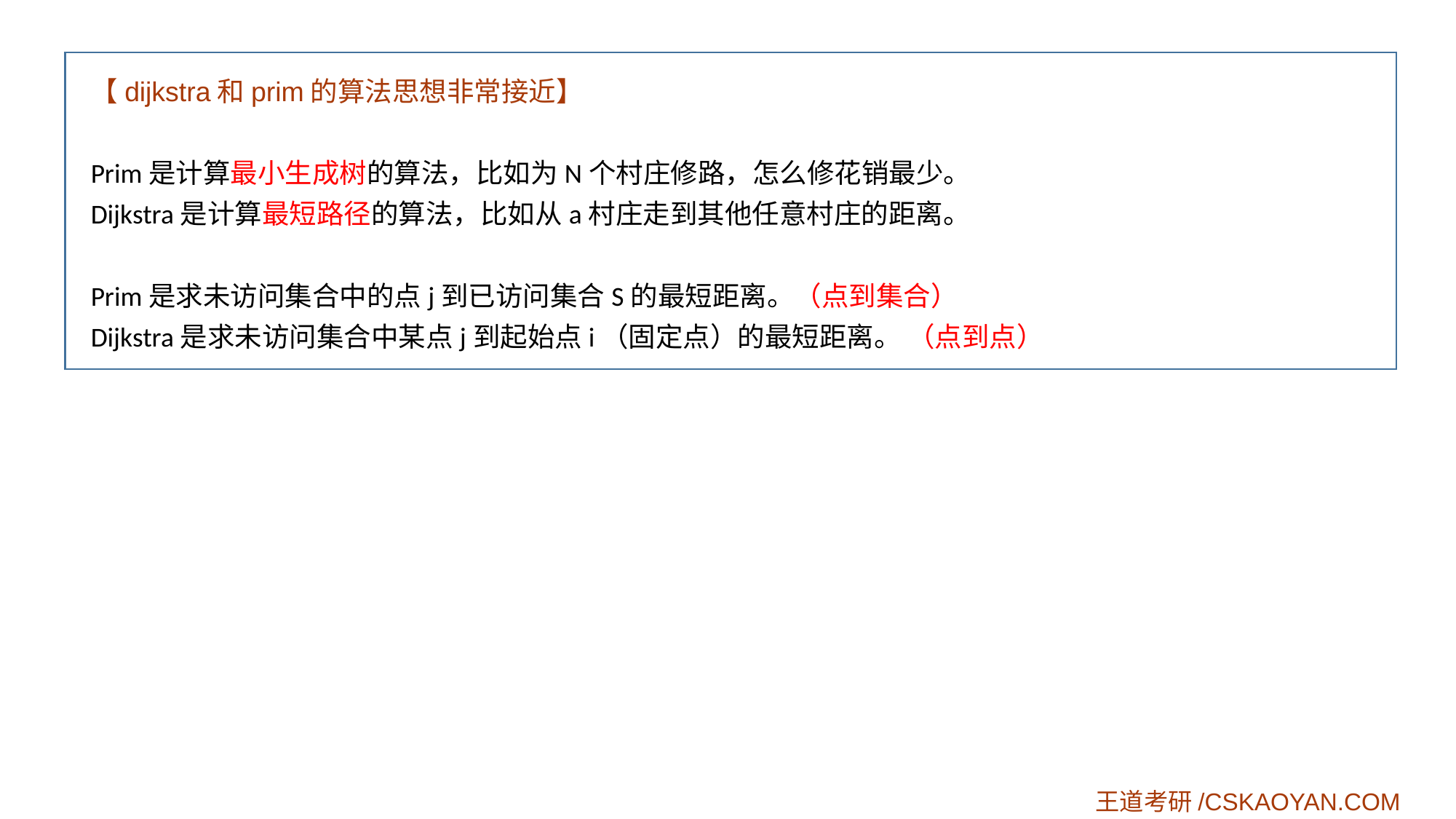

【dijkstra和prim的算法思想非常接近】

Prim是计算最小生成树的算法，比如为N个村庄修路，怎么修花销最少。
Dijkstra是计算最短路径的算法，比如从a村庄走到其他任意村庄的距离。

Prim是求未访问集合中的点j到已访问集合S的最短距离。（点到集合）
Dijkstra是求未访问集合中某点j到起始点i（固定点）的最短距离。 （点到点）

王道考研/CSKAOYAN.COM